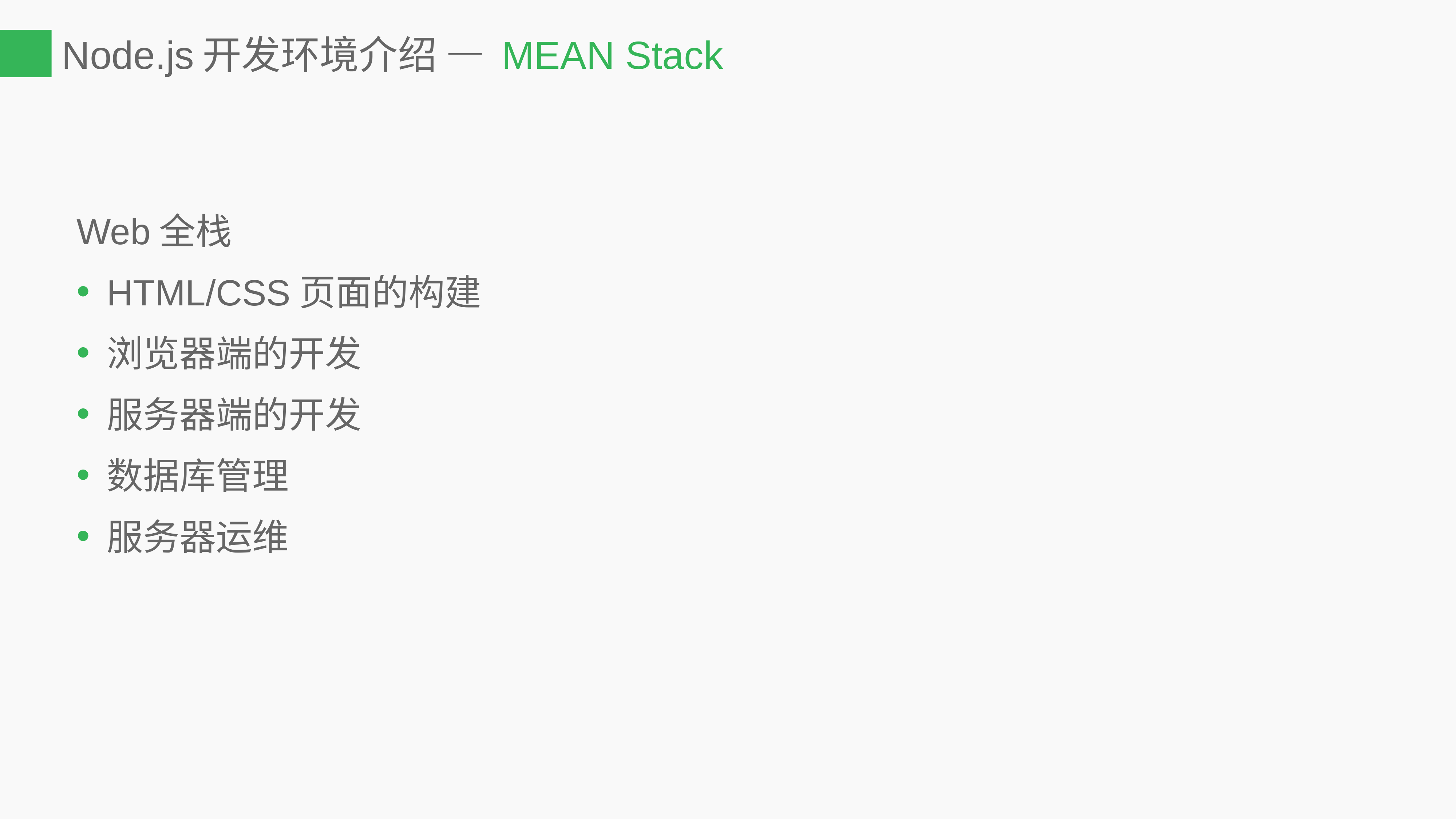

# Node.js开发环境介绍 — MEAN Stack
Web全栈
HTML/CSS页面的构建
浏览器端的开发
服务器端的开发
数据库管理
服务器运维